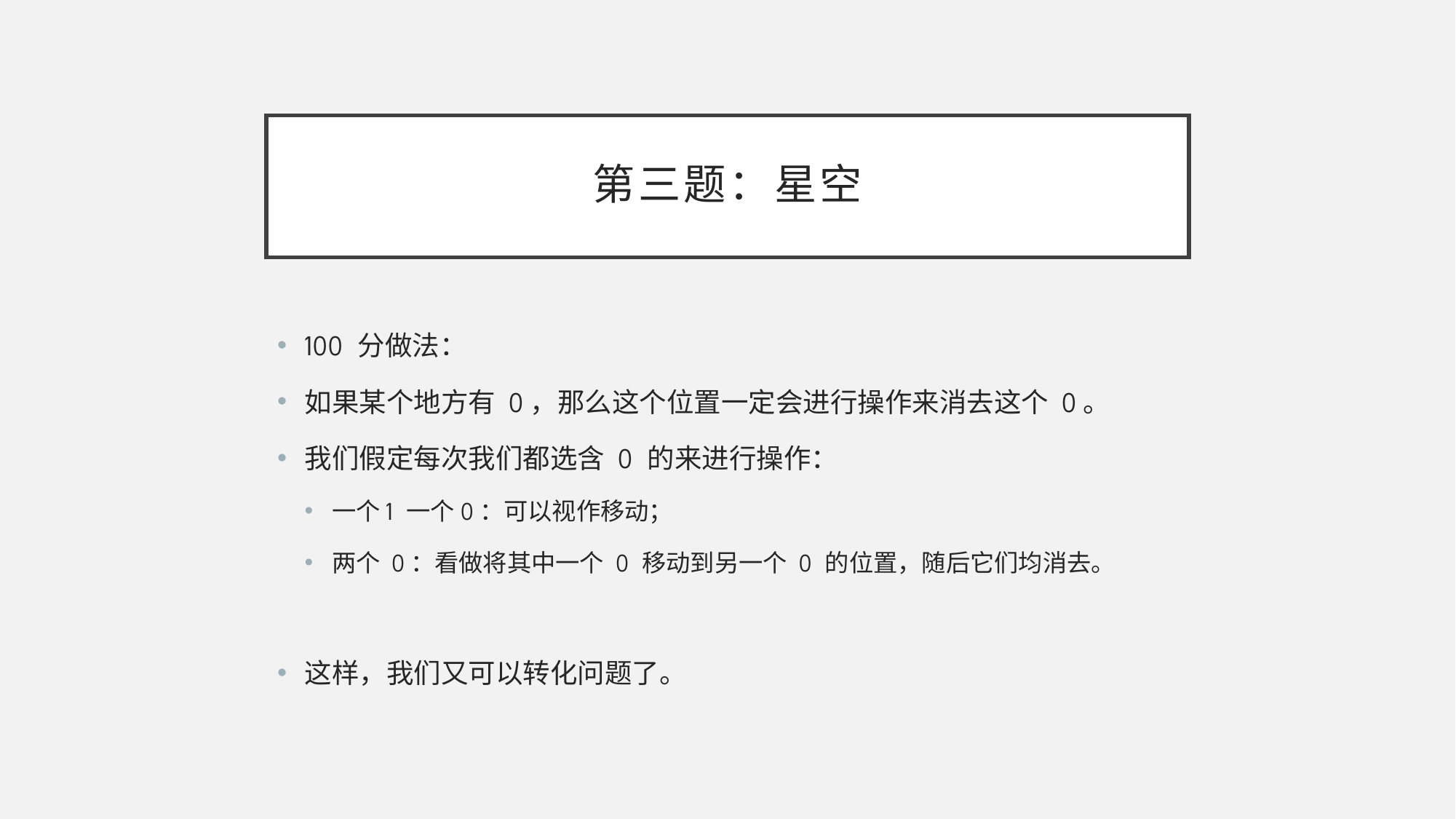

# 第三题：星空
100 分做法：
如果某个地方有 0，那么这个位置一定会进行操作来消去这个 0。
我们假定每次我们都选含 0 的来进行操作：
一个1 一个0：可以视作移动；
两个 0：看做将其中一个 0 移动到另一个 0 的位置，随后它们均消去。

这样，我们又可以转化问题了。